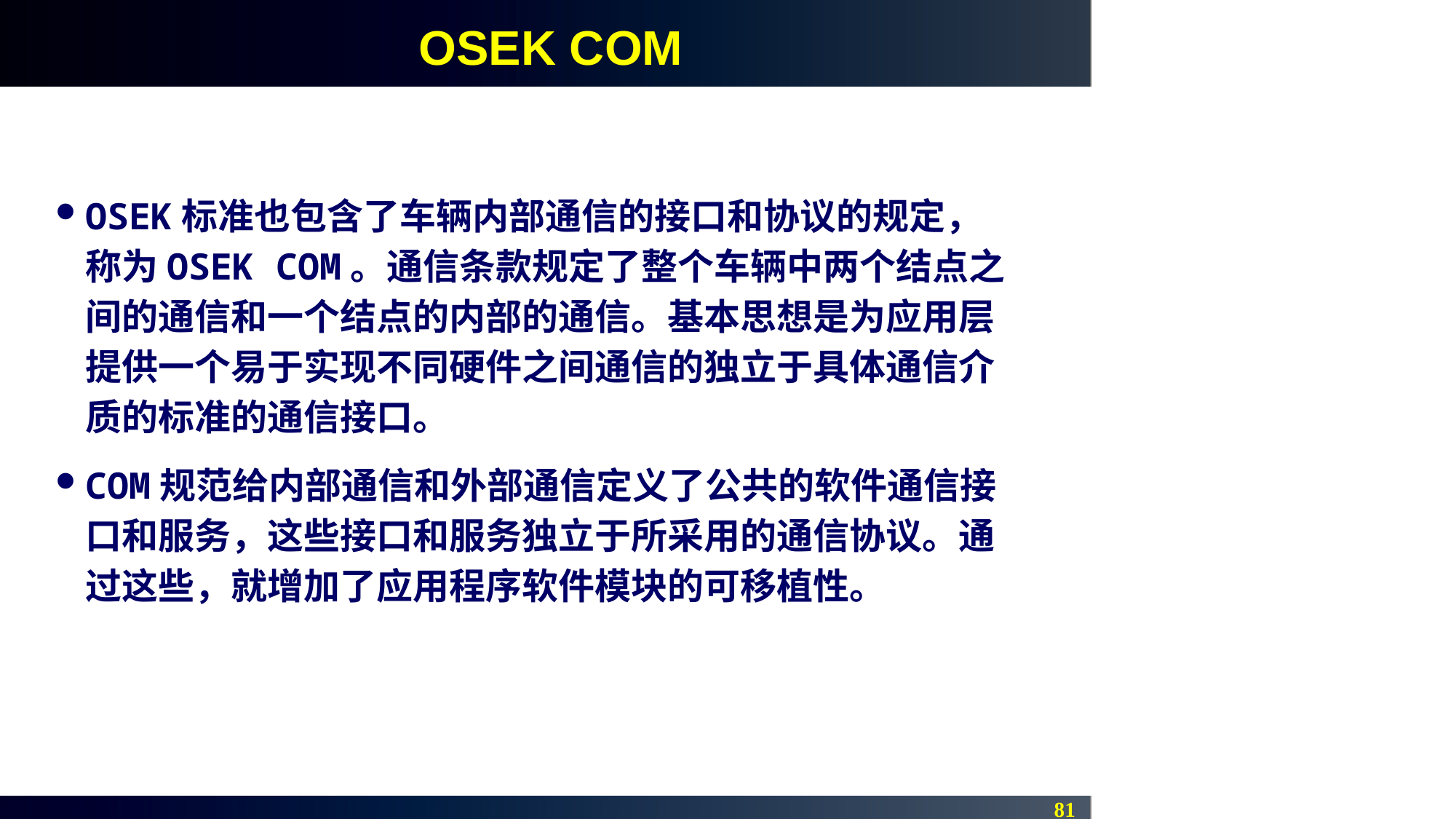

OSEK COM
OSEK标准也包含了车辆内部通信的接口和协议的规定，称为OSEK COM。通信条款规定了整个车辆中两个结点之间的通信和一个结点的内部的通信。基本思想是为应用层提供一个易于实现不同硬件之间通信的独立于具体通信介质的标准的通信接口。
COM规范给内部通信和外部通信定义了公共的软件通信接口和服务，这些接口和服务独立于所采用的通信协议。通过这些，就增加了应用程序软件模块的可移植性。